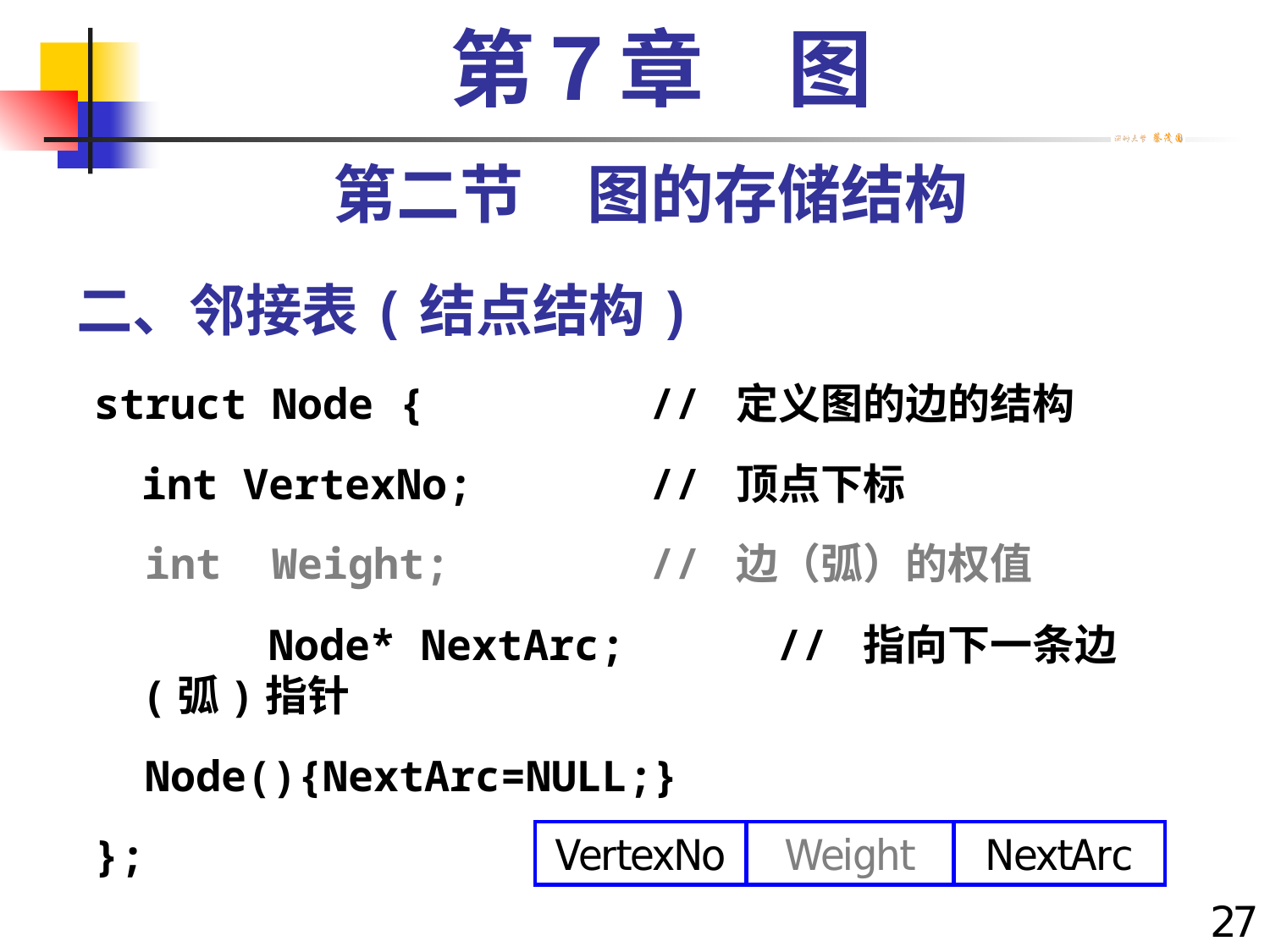

第７章　图
第二节　图的存储结构
# 二、邻接表(结点结构)
struct Node {		// 定义图的边的结构
	int VertexNo;		// 顶点下标
  int  Weight;		// 边（弧）的权值
  	Node* NextArc;		// 指向下一条边(弧)指针
  Node(){NextArc=NULL;}
};
VertexNo
Weight
NextArc
27